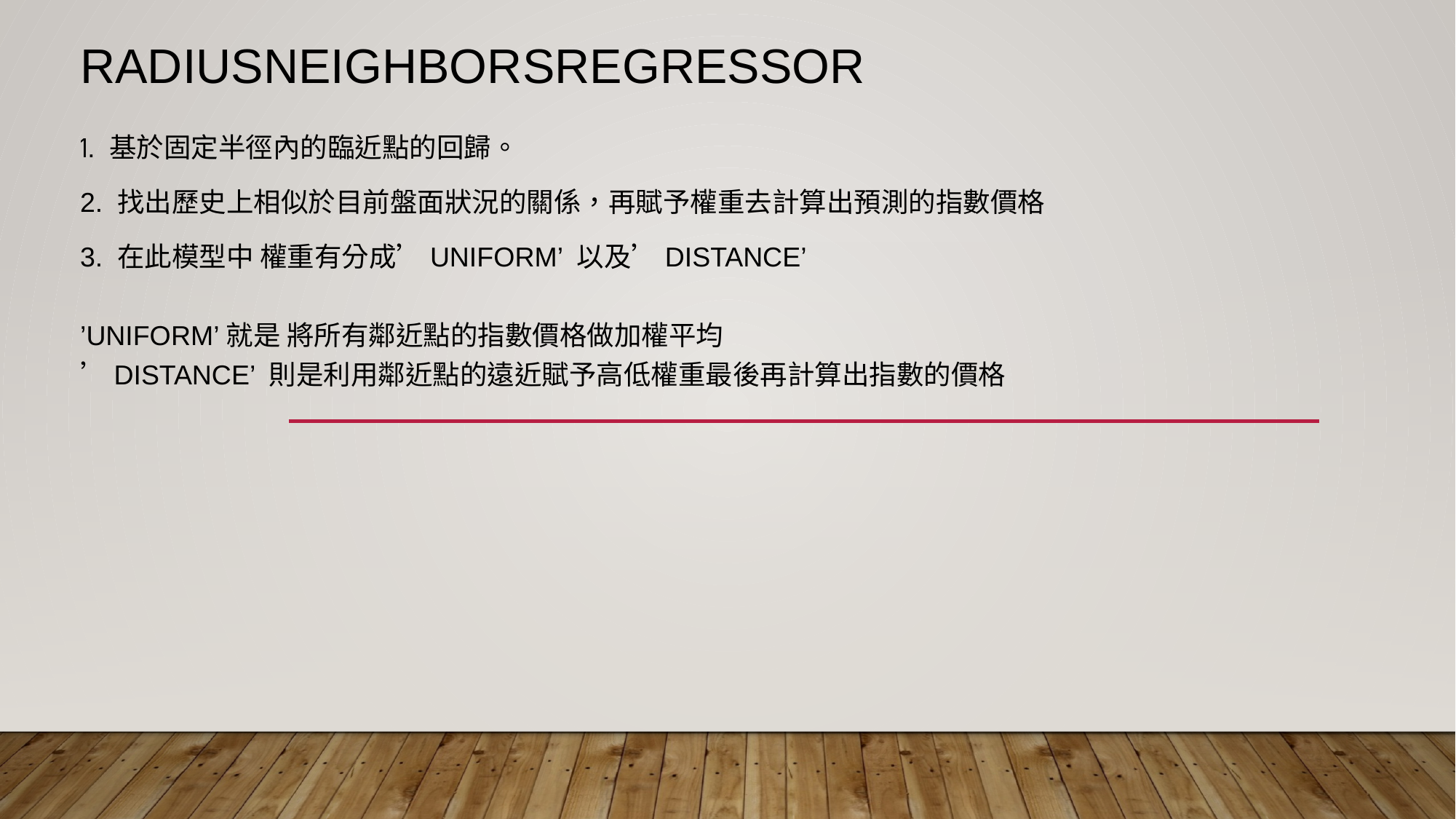

# RadiusNeighborsRegressor
1. 基於固定半徑內的臨近點的回歸。
2. 找出歷史上相似於目前盤面狀況的關係，再賦予權重去計算出預測的指數價格
3. 在此模型中 權重有分成’uniform’ 以及’distance’
’uniform’就是 將所有鄰近點的指數價格做加權平均
’distance’ 則是利用鄰近點的遠近賦予高低權重最後再計算出指數的價格